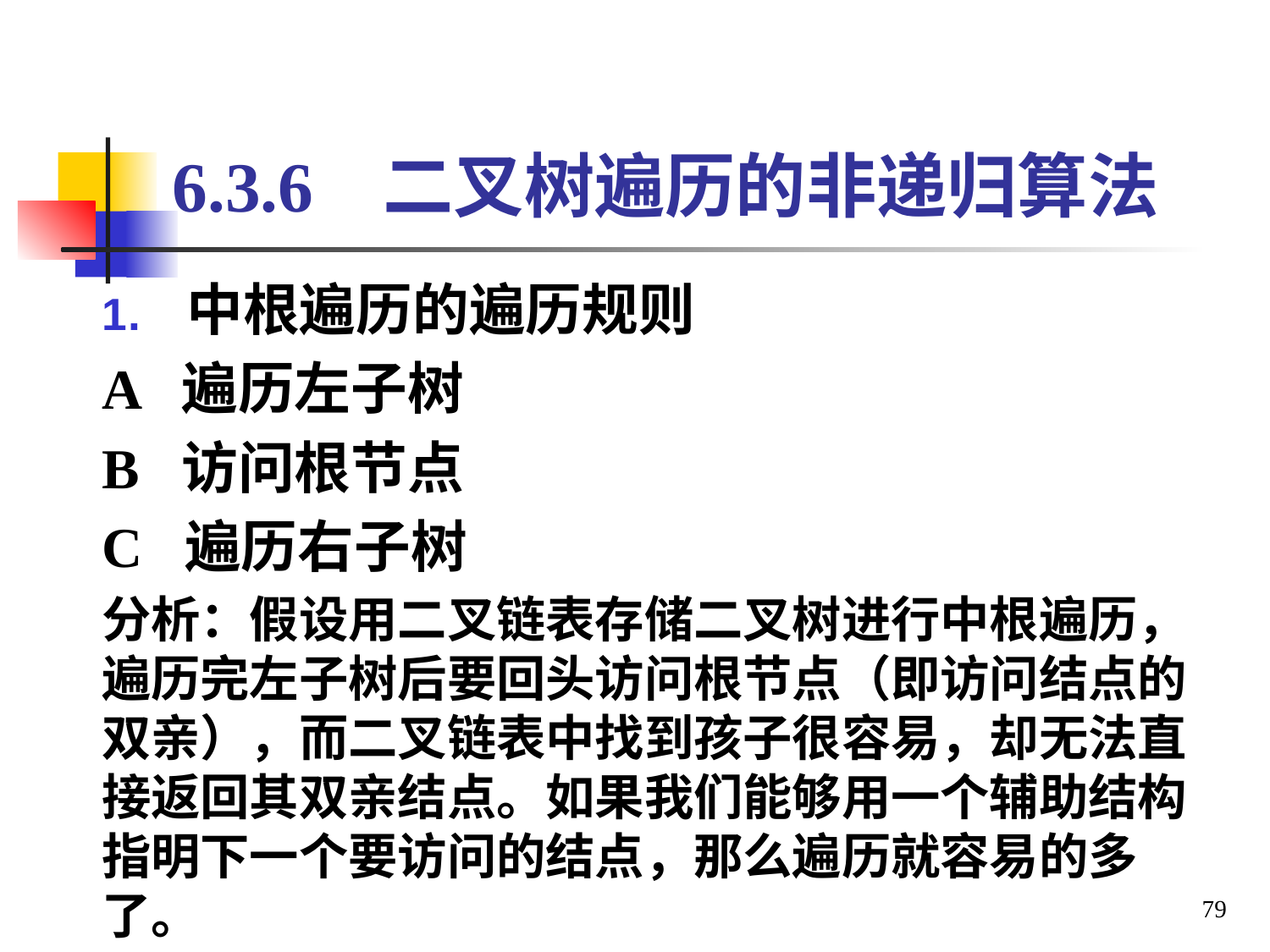

# 6.3.6   二叉树遍历的非递归算法
中根遍历的遍历规则
A  遍历左子树
B  访问根节点
C  遍历右子树
分析：假设用二叉链表存储二叉树进行中根遍历，遍历完左子树后要回头访问根节点（即访问结点的双亲），而二叉链表中找到孩子很容易，却无法直接返回其双亲结点。如果我们能够用一个辅助结构指明下一个要访问的结点，那么遍历就容易的多了。
79